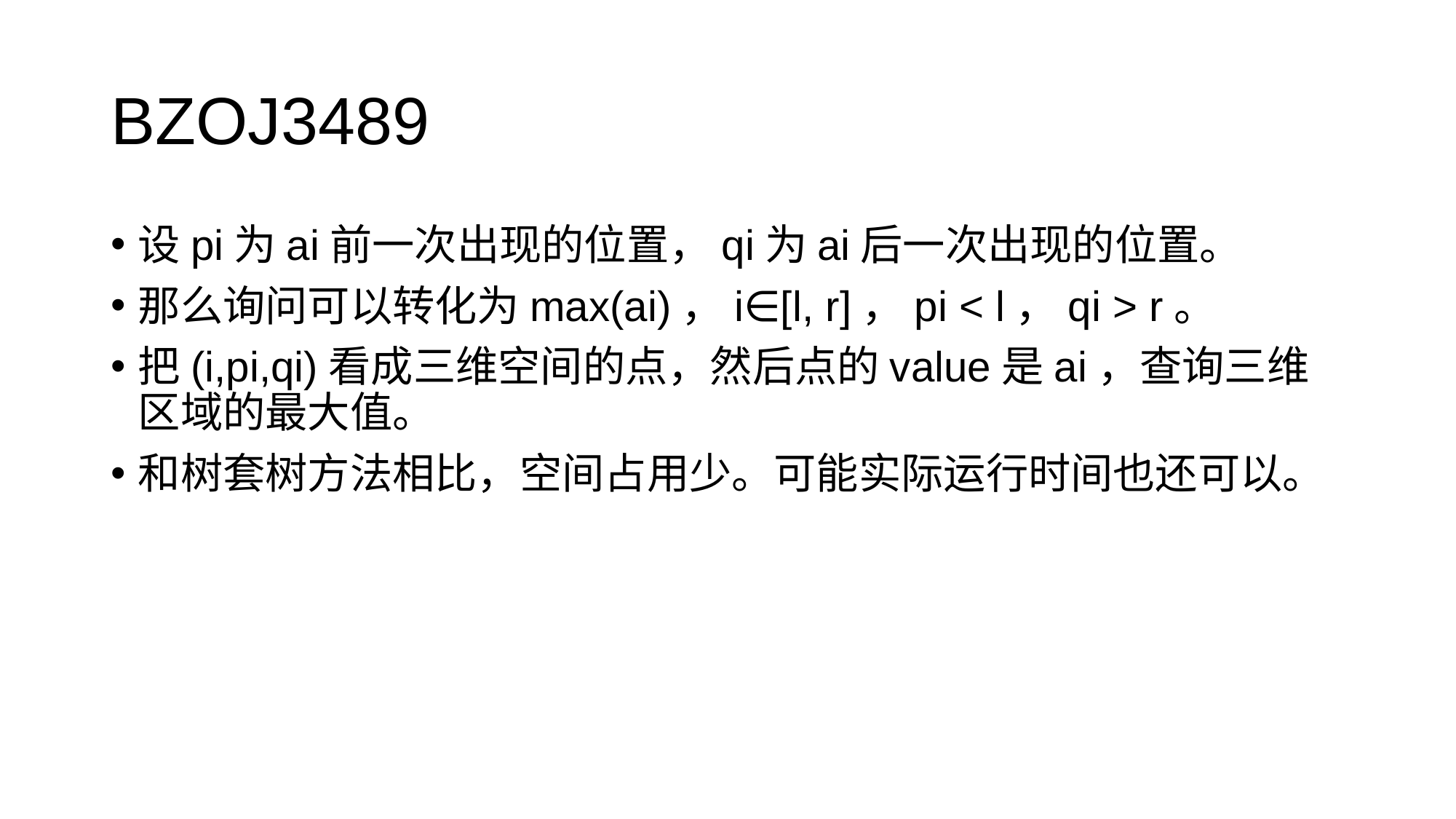

# BZOJ3489
设pi为ai前一次出现的位置，qi为ai后一次出现的位置。
那么询问可以转化为max(ai)，i∈[l, r]，pi < l，qi > r。
把(i,pi,qi)看成三维空间的点，然后点的value是ai，查询三维区域的最大值。
和树套树方法相比，空间占用少。可能实际运行时间也还可以。